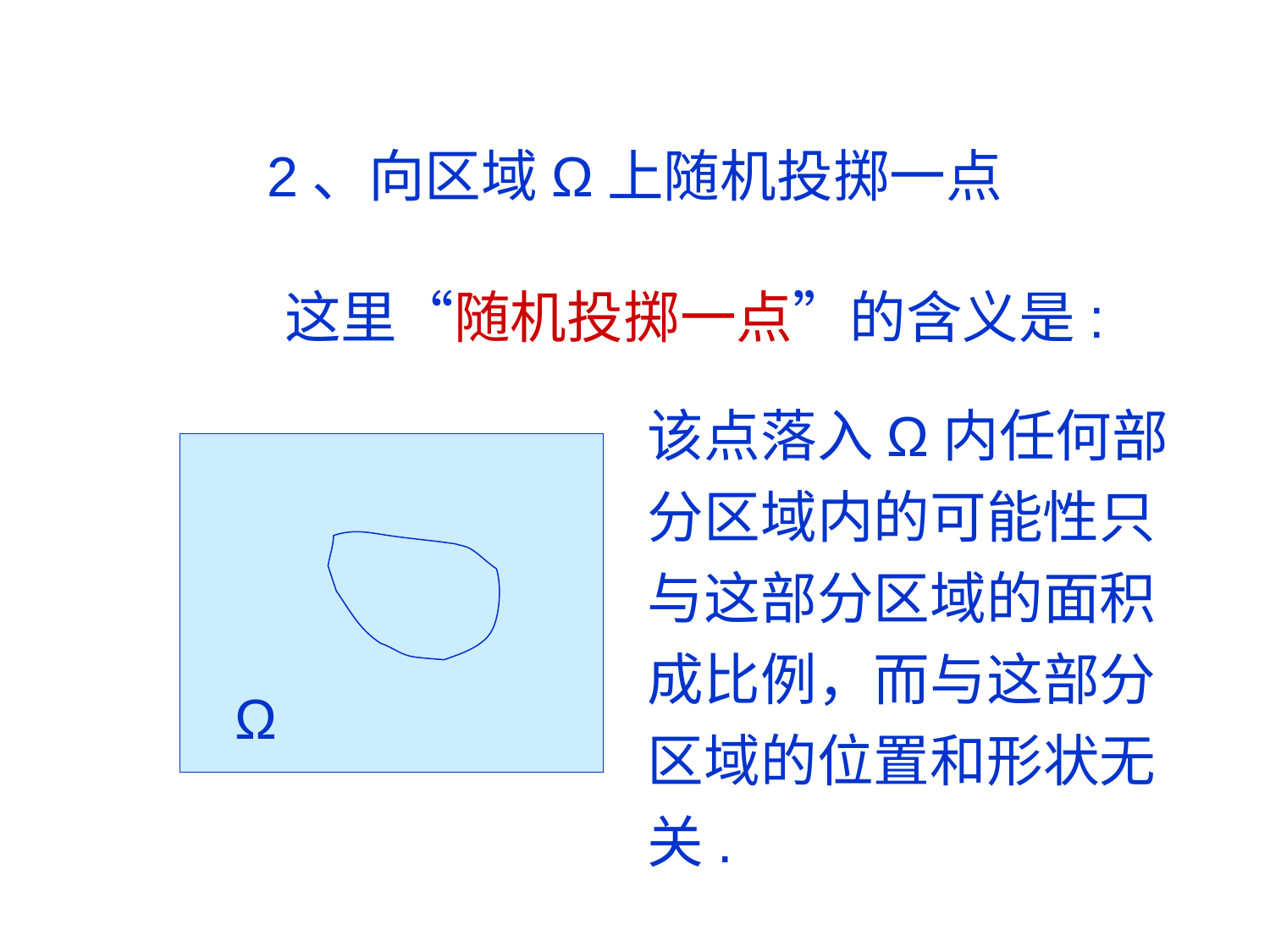

2、向区域Ω上随机投掷一点
                 这里“随机投掷一点”的含义是:
该点落入Ω内任何部分区域内的可能性只与这部分区域的面积成比例，而与这部分区域的位置和形状无关.

Ω